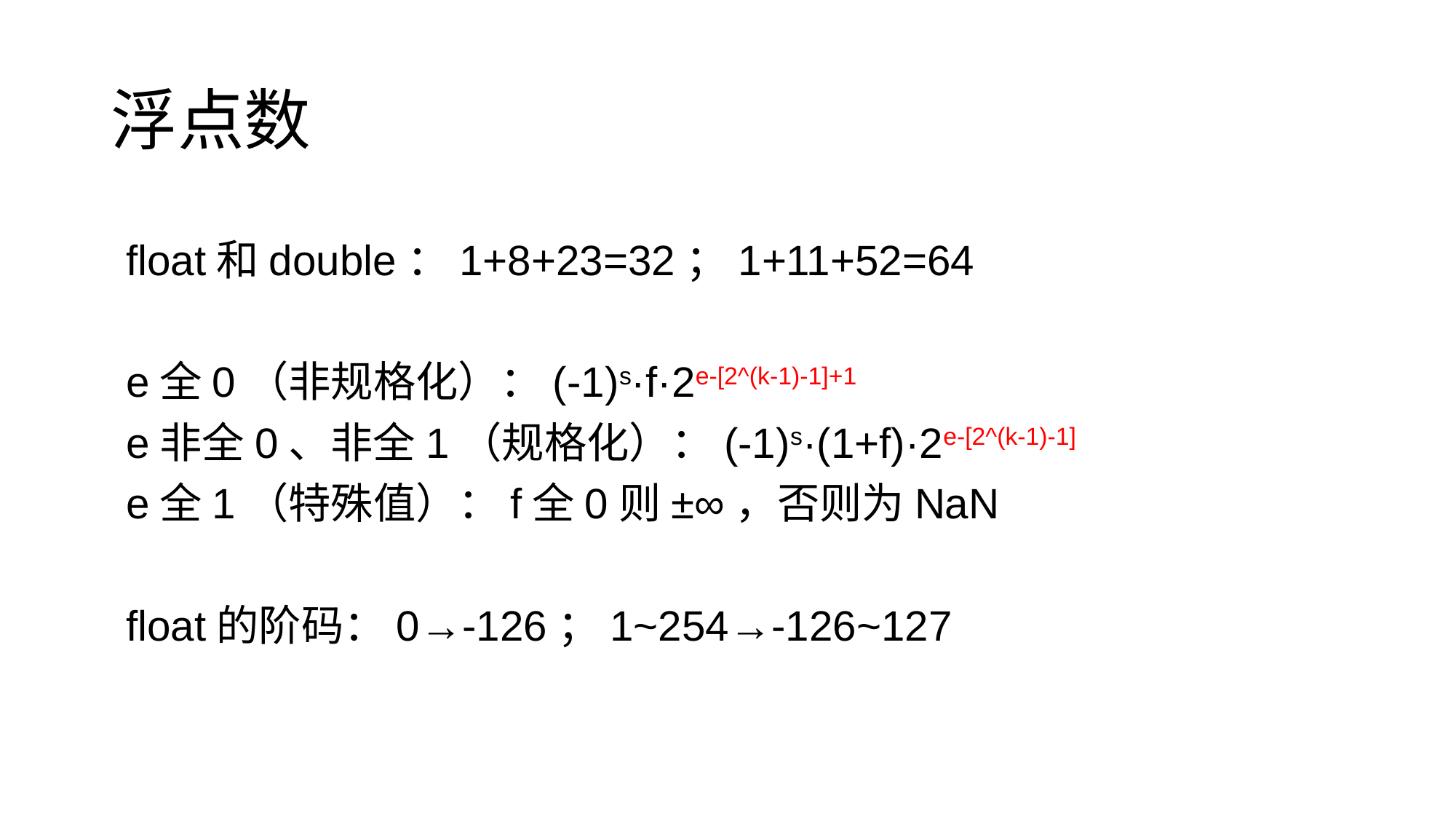

# 浮点数

float和double：1+8+23=32；1+11+52=64

e全0（非规格化）：(-1)s·f·2e-[2^(k-1)-1]+1
e非全0、非全1（规格化）：(-1)s·(1+f)·2e-[2^(k-1)-1]
e全1（特殊值）：f全0则±∞，否则为NaN

float的阶码：0→-126；1~254→-126~127